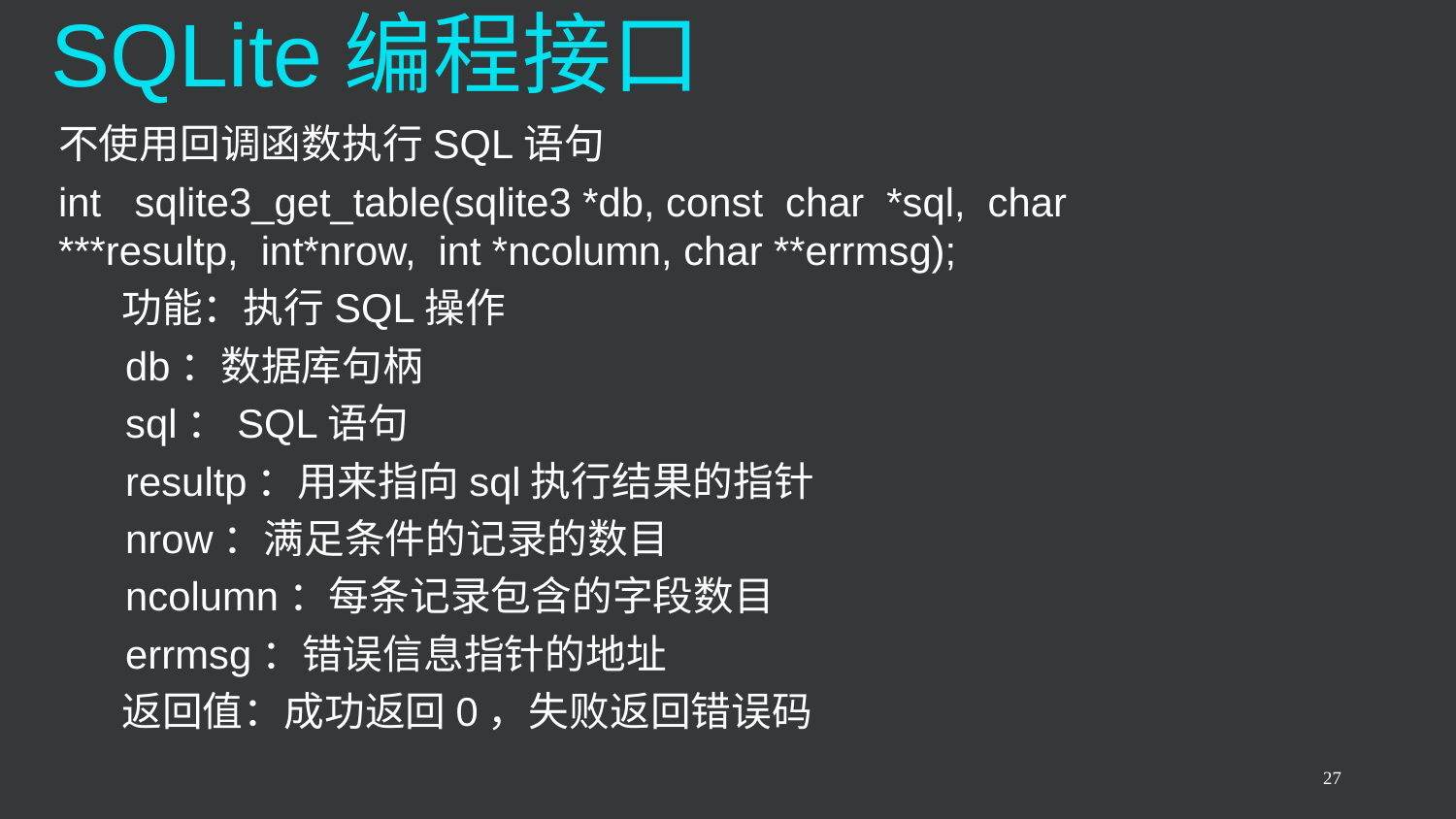

# SQLite编程接口
不使用回调函数执行SQL语句
int   sqlite3_get_table(sqlite3 *db, const  char  *sql,  char ***resultp,  int*nrow,  int *ncolumn, char **errmsg);
      功能：执行SQL操作
      db：数据库句柄
      sql：SQL语句
      resultp：用来指向sql执行结果的指针
      nrow：满足条件的记录的数目
      ncolumn：每条记录包含的字段数目
      errmsg：错误信息指针的地址
      返回值：成功返回0，失败返回错误码

27